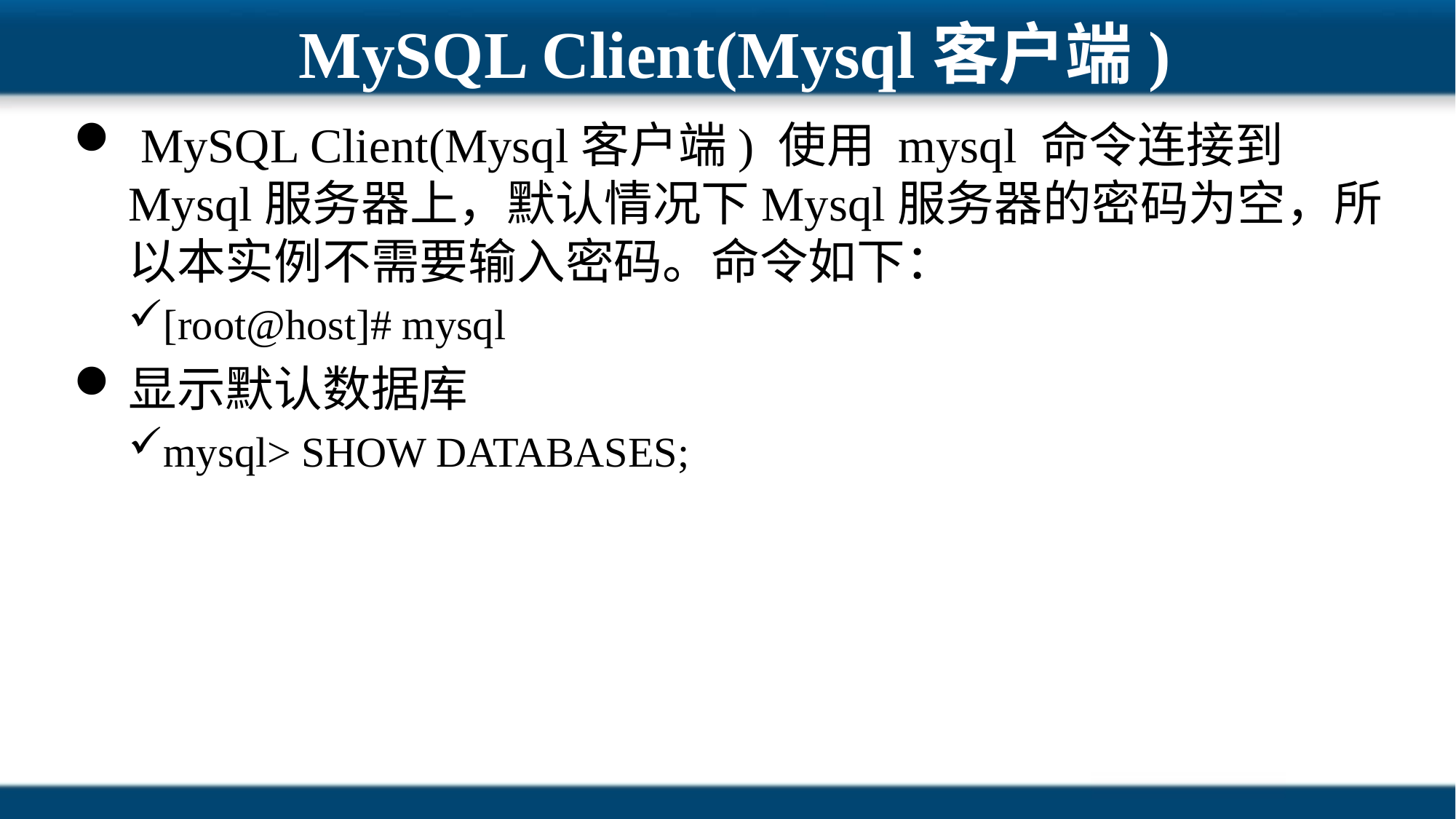

# MySQL Client(Mysql客户端)
 MySQL Client(Mysql客户端) 使用 mysql 命令连接到Mysql服务器上，默认情况下Mysql服务器的密码为空，所以本实例不需要输入密码。命令如下：
[root@host]# mysql
显示默认数据库
mysql> SHOW DATABASES;